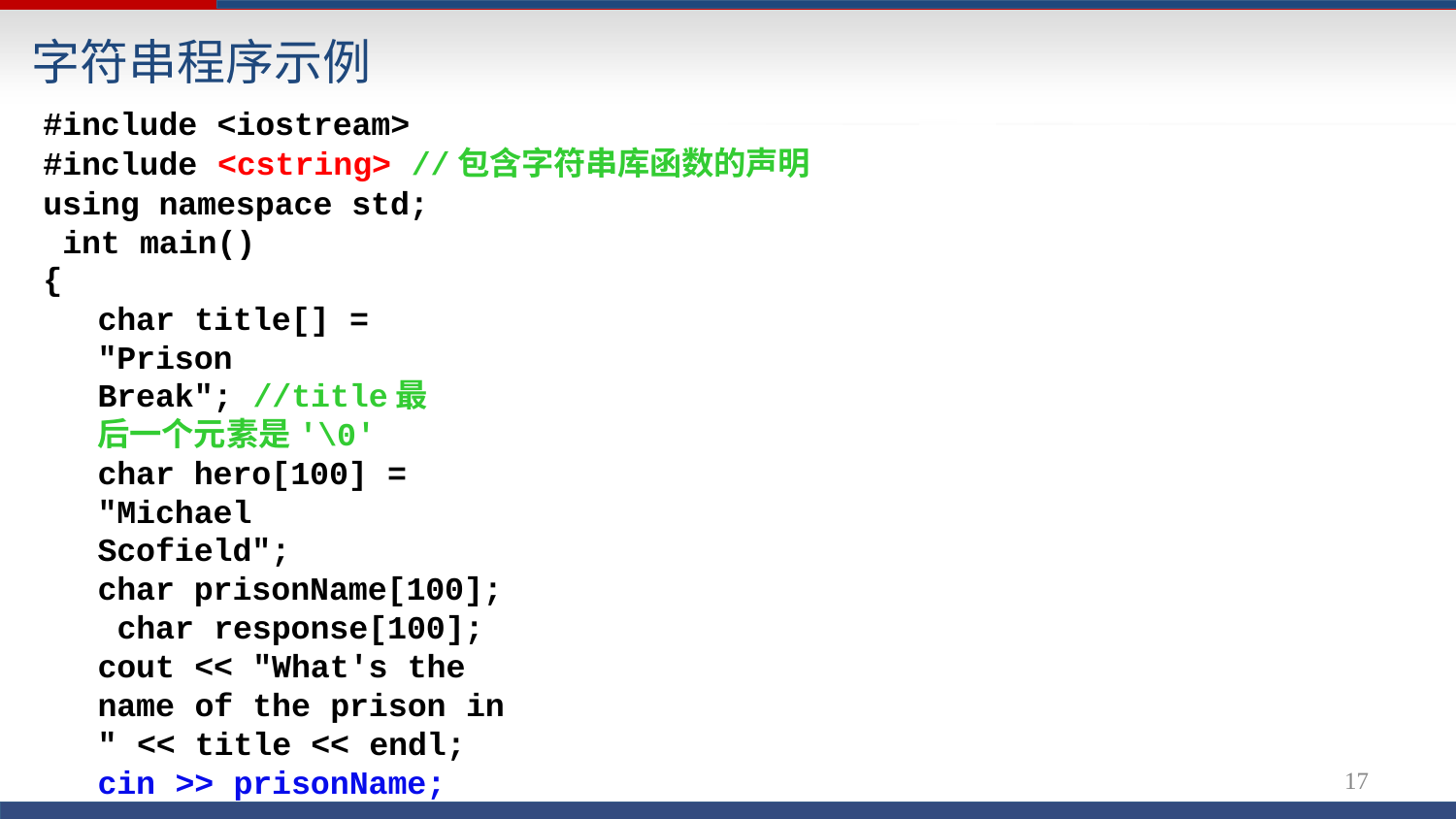

# 字符串程序示例
#include <iostream>
#include <cstring> //包含字符串库函数的声明
using namespace std;  int main()
{
char title[] = "Prison Break"; //title最后一个元素是'\0'
char hero[100] = "Michael Scofield";
char prisonName[100];  char response[100];
cout << "What's the name of the prison in " << title << endl;
cin >> prisonName;	//输入字符串
if( strcmp( prisonName, "Fox-River") == 0 ) //字符串比较函数 cout << "Yeah! Do you love " << hero << endl;
else {
//字符串拷贝函数
strcpy( response, "It seems you haven't watched it!\n");
cout << response;
}
17